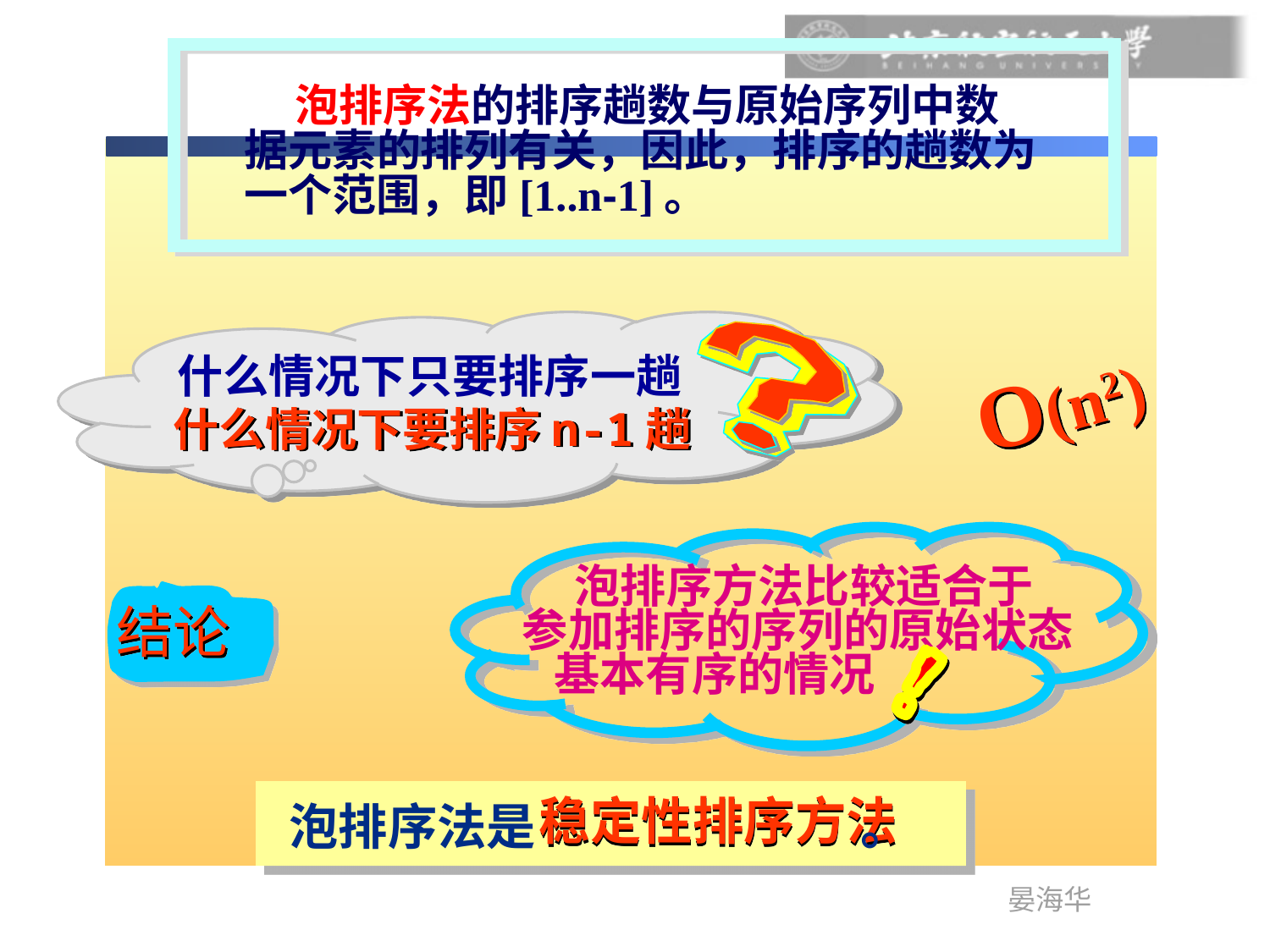

泡排序法的排序趟数与原始序列中数
据元素的排列有关，因此，排序的趟数为
一个范围，即[1..n-1]。

什么情况下只要排序一趟
O(n2)
什么情况下要排序n-1趟

    泡排序方法比较适合于
参加排序的序列的原始状态
  基本有序的情况

结论

稳定性排序方法
泡排序法是                             。